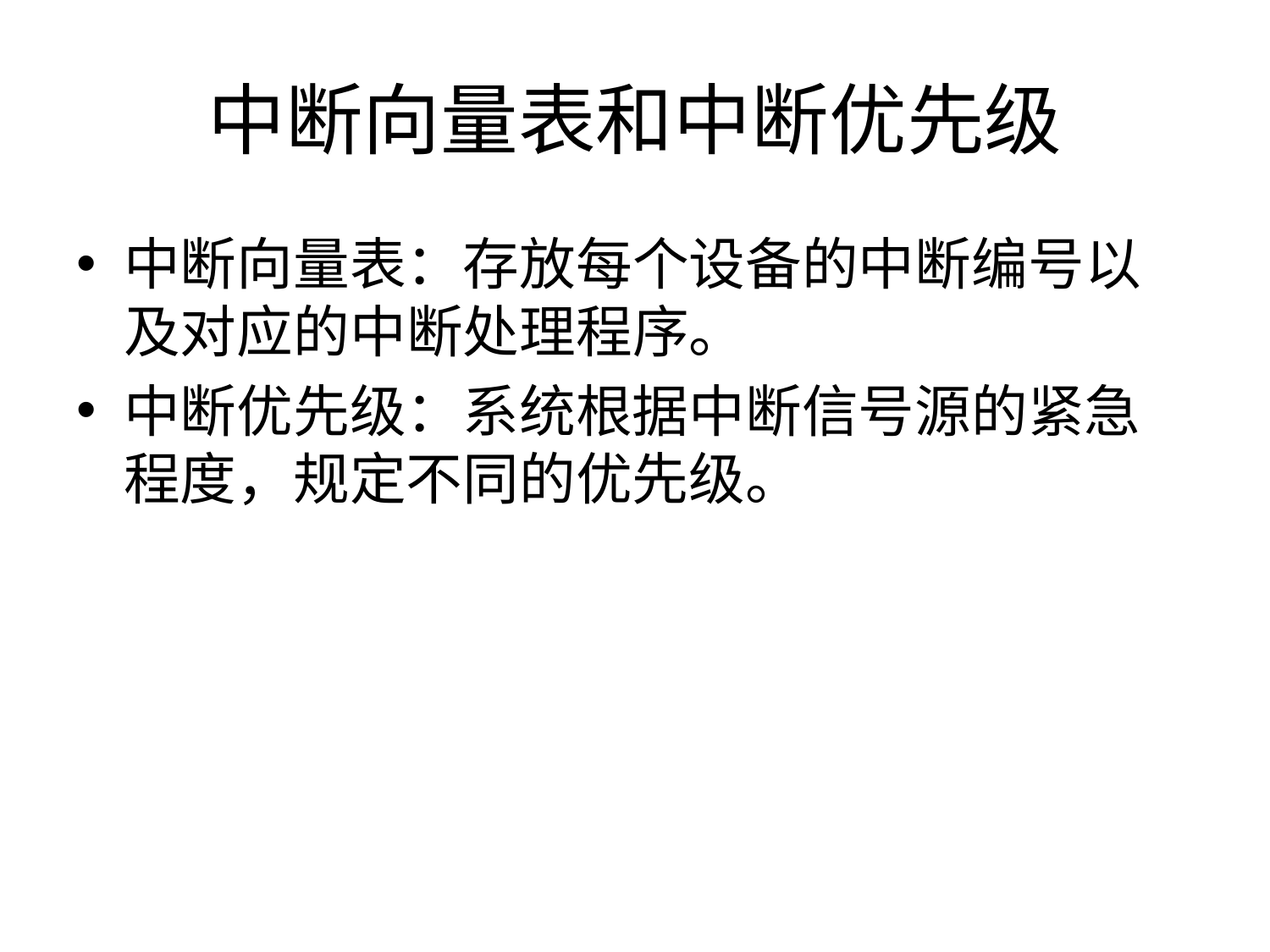

# 中断向量表和中断优先级
中断向量表：存放每个设备的中断编号以及对应的中断处理程序。
中断优先级：系统根据中断信号源的紧急程度，规定不同的优先级。